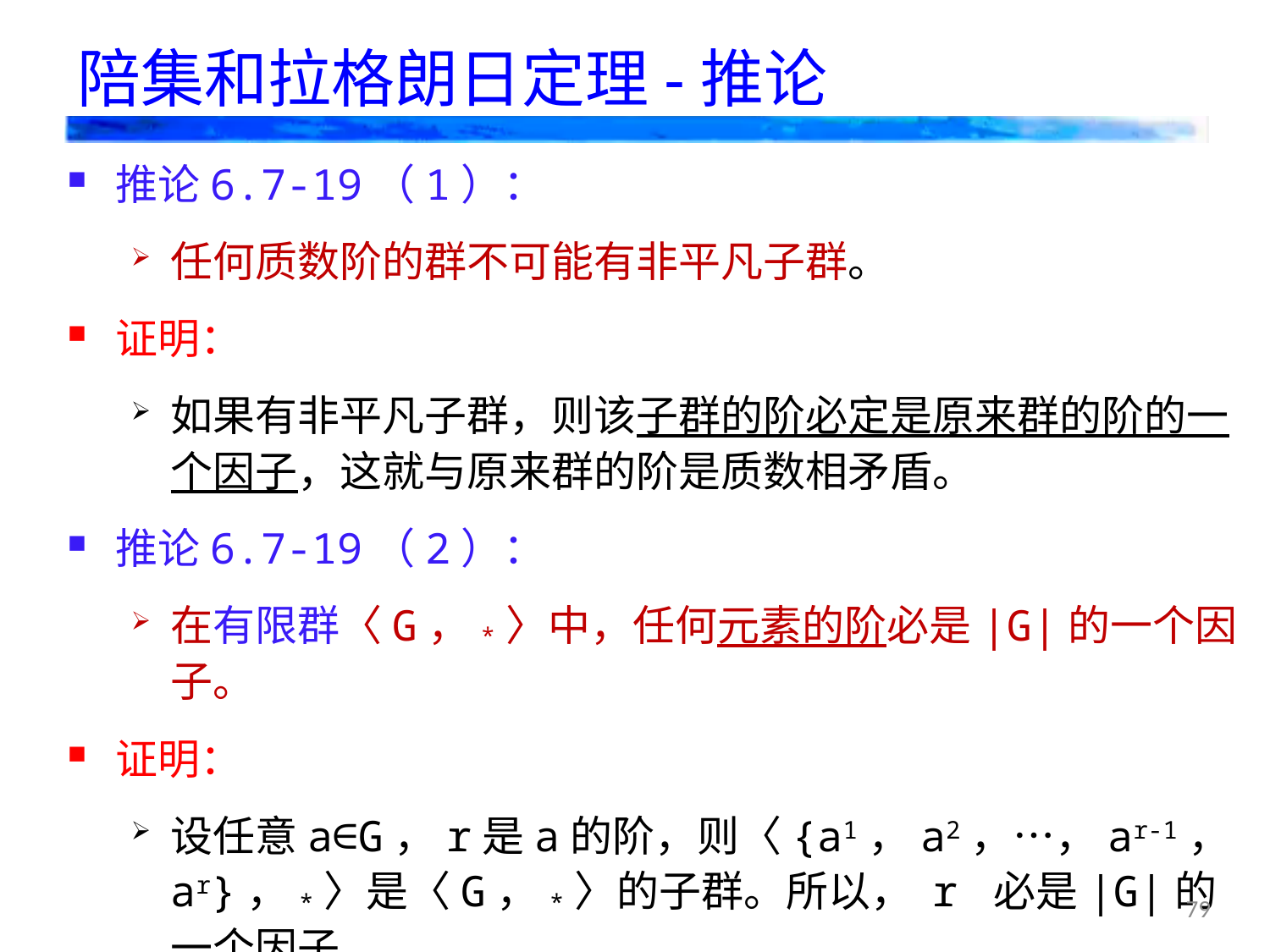

# 陪集和拉格朗日定理-推论
推论6.7-19（1）：
任何质数阶的群不可能有非平凡子群。
证明：
如果有非平凡子群，则该子群的阶必定是原来群的阶的一个因子，这就与原来群的阶是质数相矛盾。
推论6.7-19（2）：
在有限群〈G，*〉中，任何元素的阶必是|G|的一个因子。
证明：
设任意a∈G，r是a的阶，则〈{a1，a2，…，ar-1，ar}，*〉是〈G，*〉的子群。所以， r 必是|G|的一个因子。
79